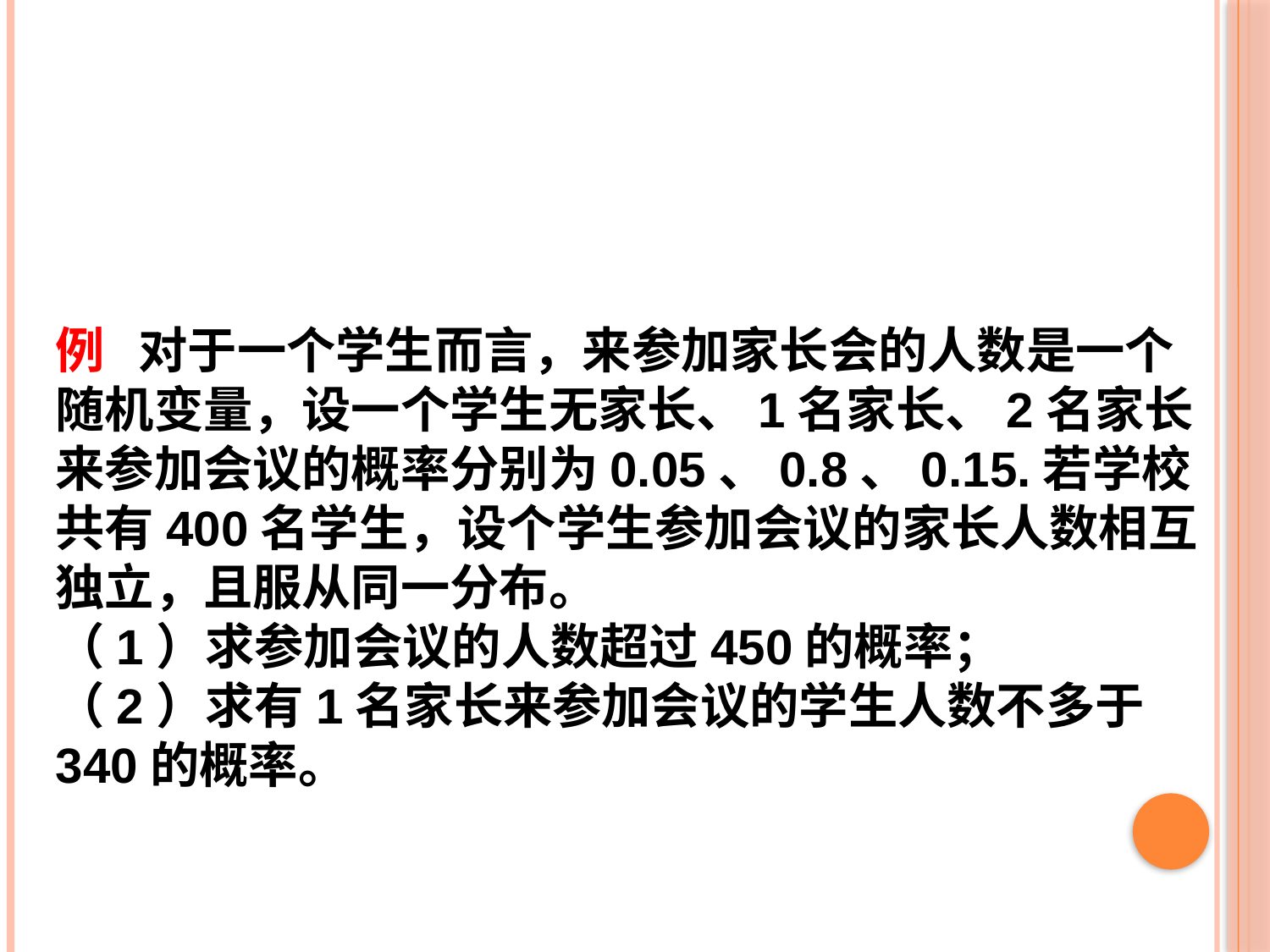

例   对于一个学生而言，来参加家长会的人数是一个随机变量，设一个学生无家长、1名家长、2名家长来参加会议的概率分别为0.05、0.8、0.15.若学校共有400名学生，设个学生参加会议的家长人数相互独立，且服从同一分布。
（1）求参加会议的人数超过450的概率；
（2）求有1名家长来参加会议的学生人数不多于340的概率。